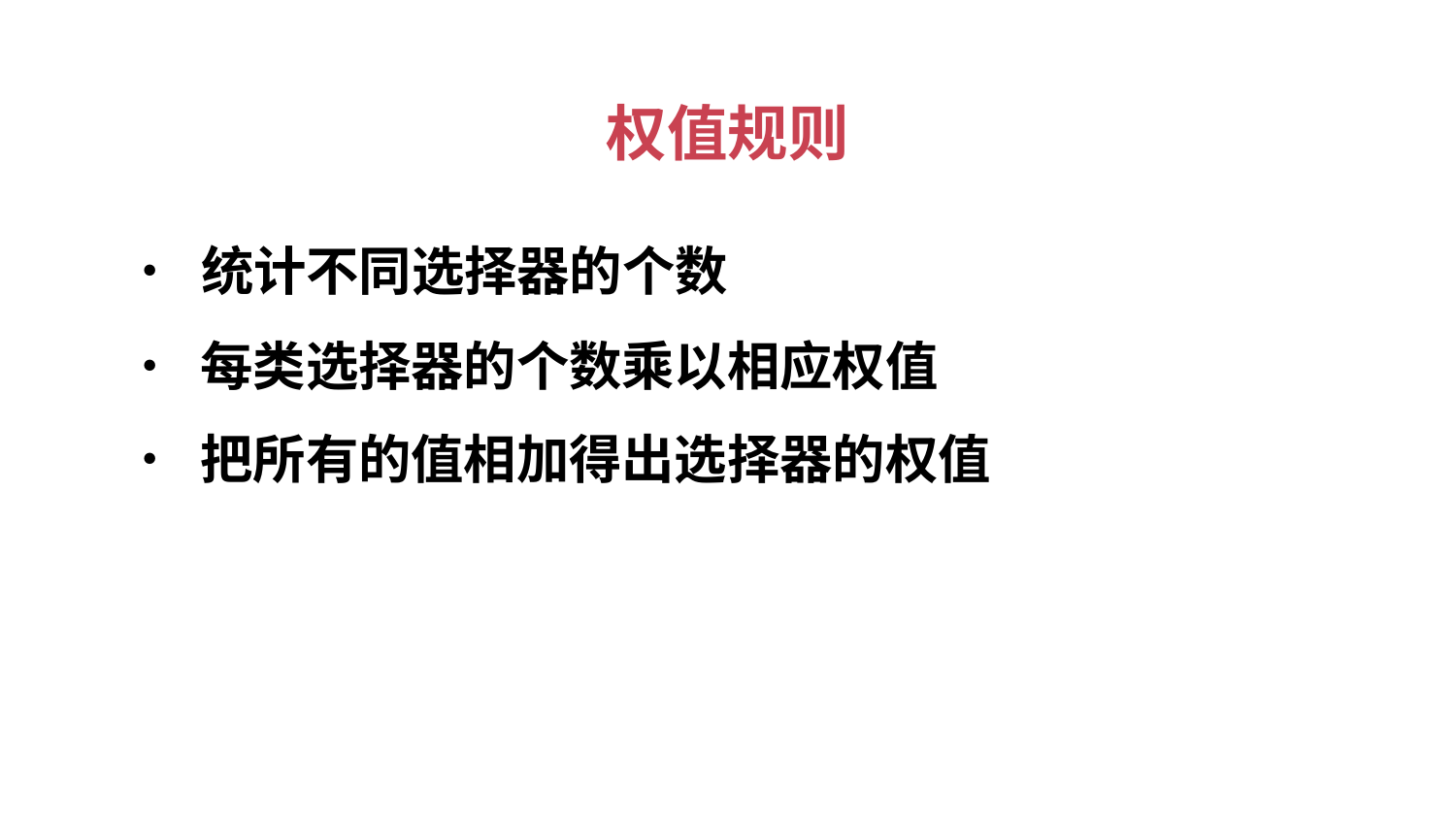

权值规则
• 统计不同选择器的个数
• 每类选择器的个数乘以相应权值

• 把所有的值相加得出选择器的权值